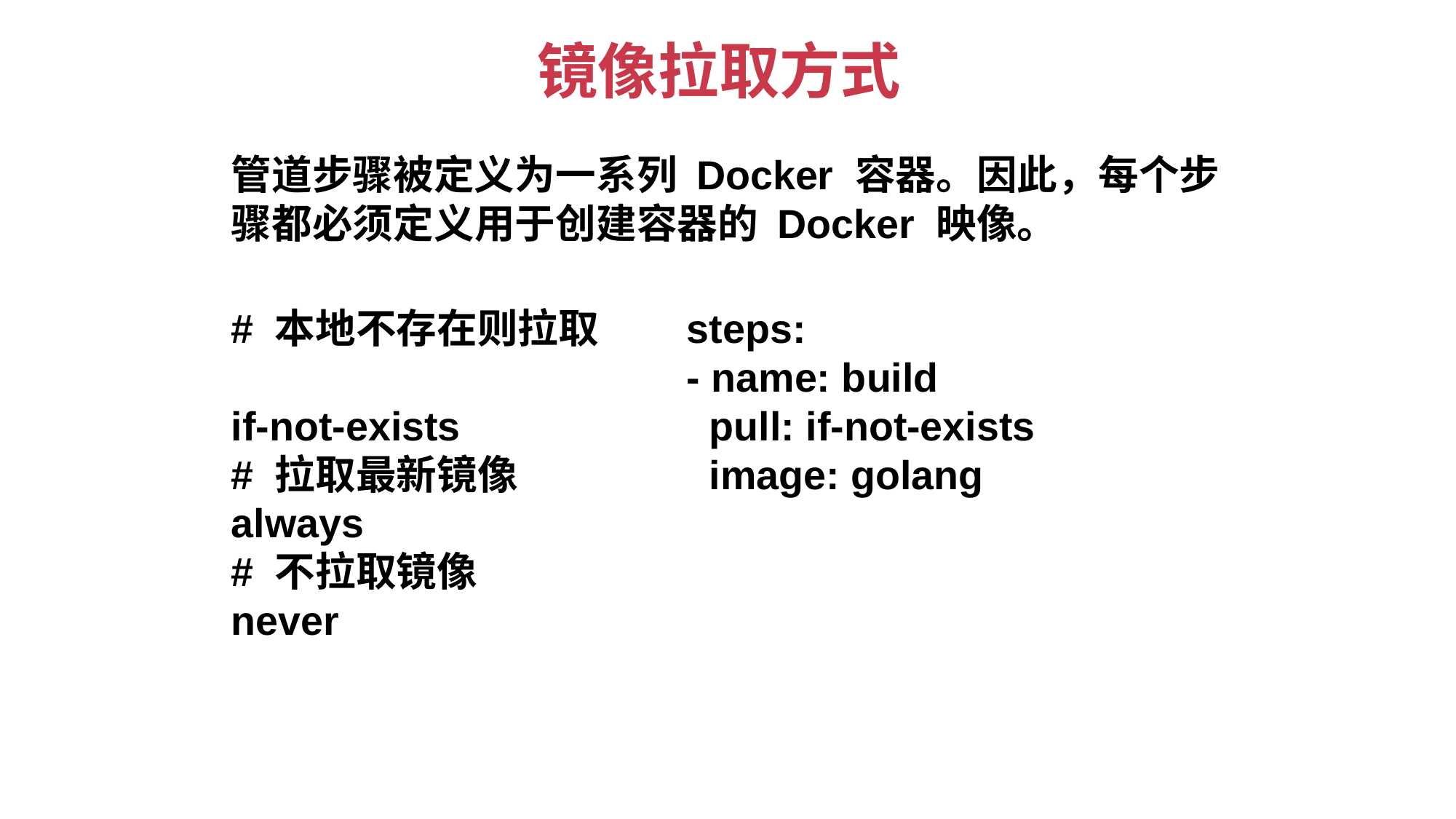

镜像拉取方式
管道步骤被定义为一系列 Docker 容器。因此，每个步骤都必须定义用于创建容器的 Docker 映像。

# 本地不存在则拉取
if-not-exists
# 拉取最新镜像
always
# 不拉取镜像
never
steps:
- name: build
  pull: if-not-exists
  image: golang